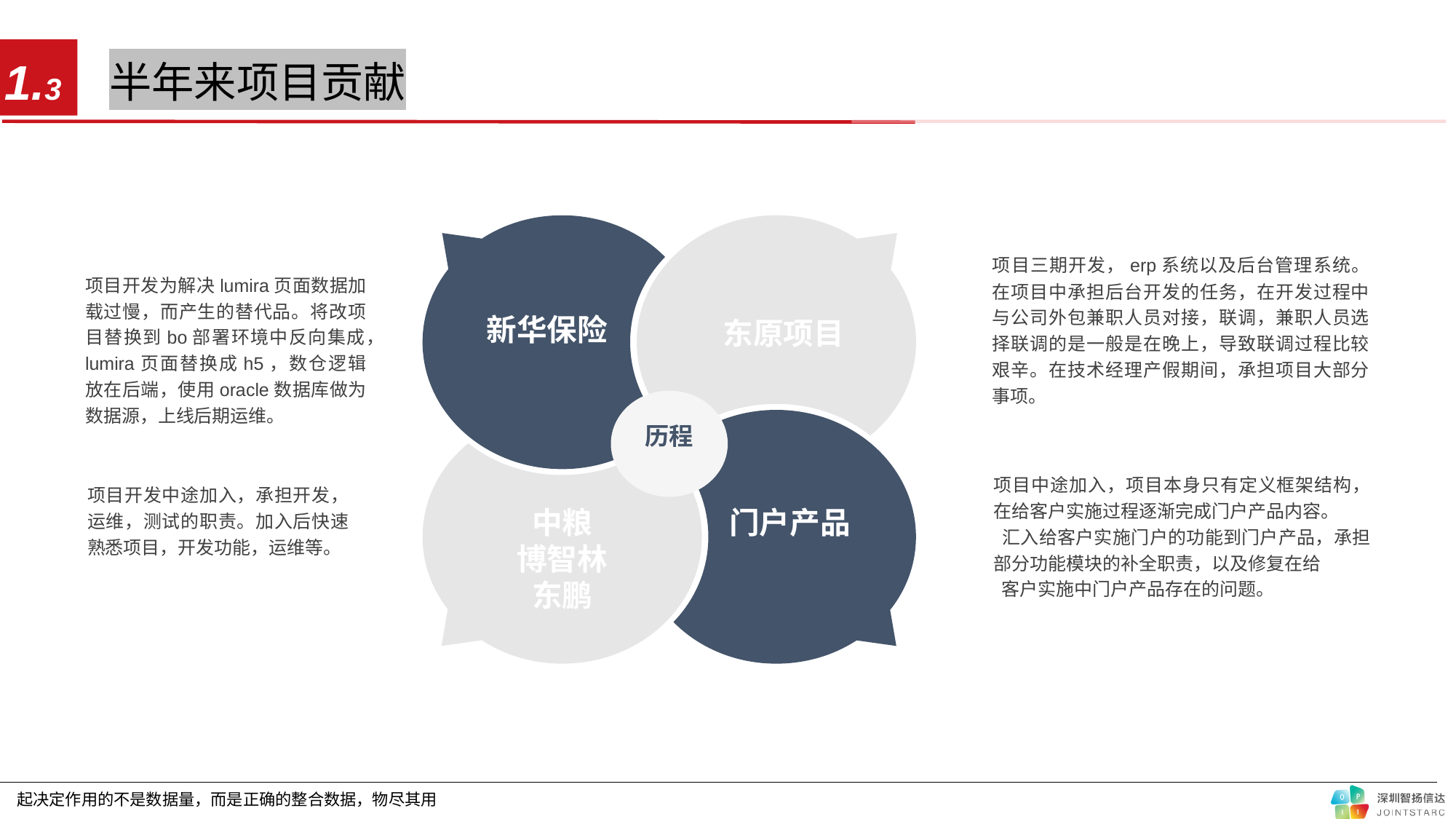

1.3
半年来项目贡献

新华保险
东原项目

历程

中粮
博智林
东鹏
门户产品
项目三期开发，erp系统以及后台管理系统。在项目中承担后台开发的任务，在开发过程中与公司外包兼职人员对接，联调，兼职人员选择联调的是一般是在晚上，导致联调过程比较艰辛。在技术经理产假期间，承担项目大部分事项。
项目开发为解决lumira页面数据加载过慢，而产生的替代品。将改项目替换到bo部署环境中反向集成，lumira页面替换成h5，数仓逻辑放在后端，使用oracle数据库做为数据源，上线后期运维。
输入文本
项目中途加入，项目本身只有定义框架结构，在给客户实施过程逐渐完成门户产品内容。
 汇入给客户实施门户的功能到门户产品，承担部分功能模块的补全职责，以及修复在给
 客户实施中门户产品存在的问题。
项目开发中途加入，承担开发，运维，测试的职责。加入后快速熟悉项目，开发功能，运维等。